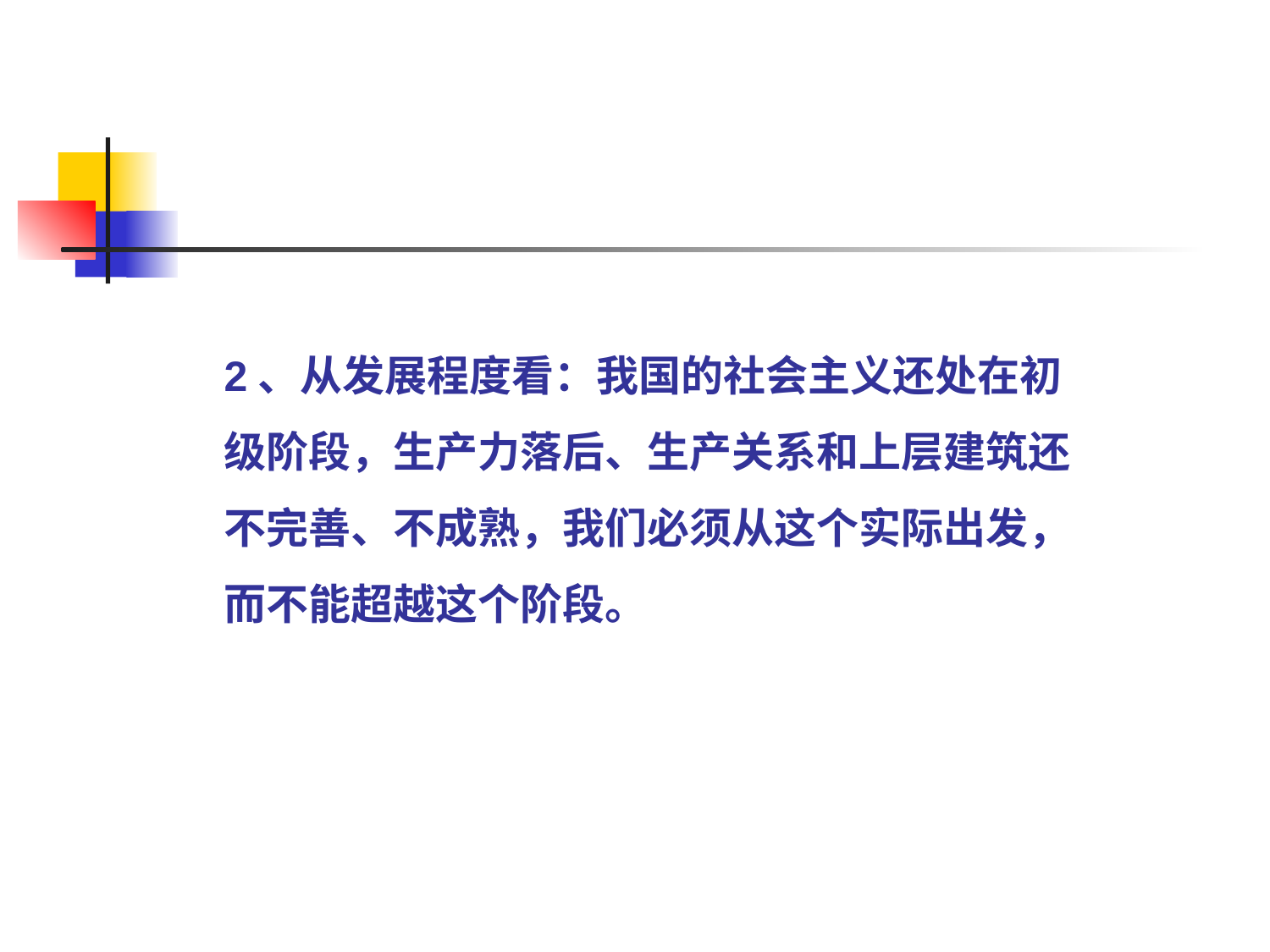

2、从发展程度看：我国的社会主义还处在初级阶段，生产力落后、生产关系和上层建筑还不完善、不成熟，我们必须从这个实际出发，而不能超越这个阶段。